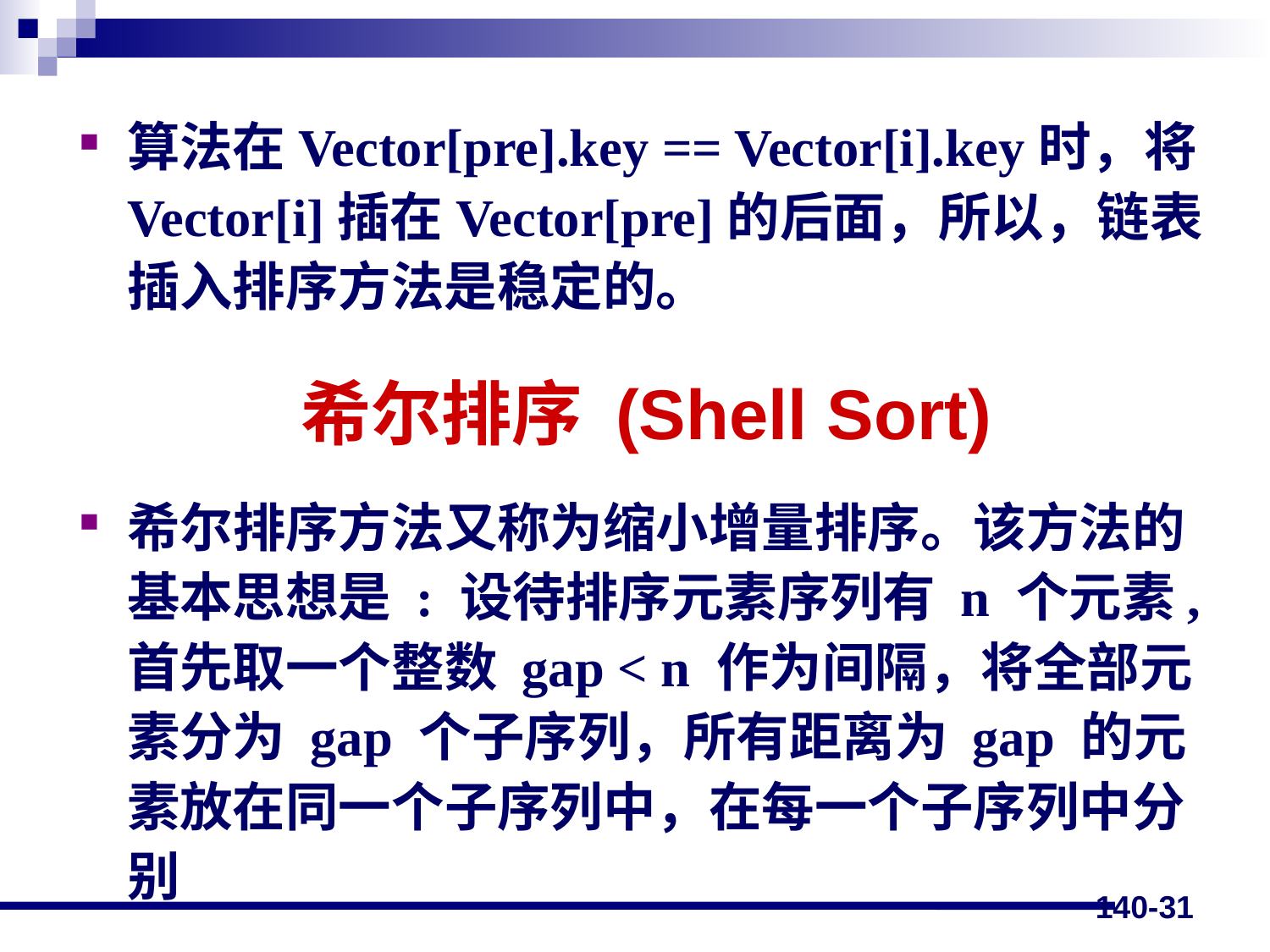

算法在Vector[pre].key == Vector[i].key时，将Vector[i]插在Vector[pre]的后面，所以，链表插入排序方法是稳定的。

希尔排序方法又称为缩小增量排序。该方法的基本思想是 : 设待排序元素序列有 n 个元素, 首先取一个整数 gap < n 作为间隔，将全部元素分为 gap 个子序列，所有距离为 gap 的元素放在同一个子序列中，在每一个子序列中分别
# 希尔排序 (Shell Sort)
140-31